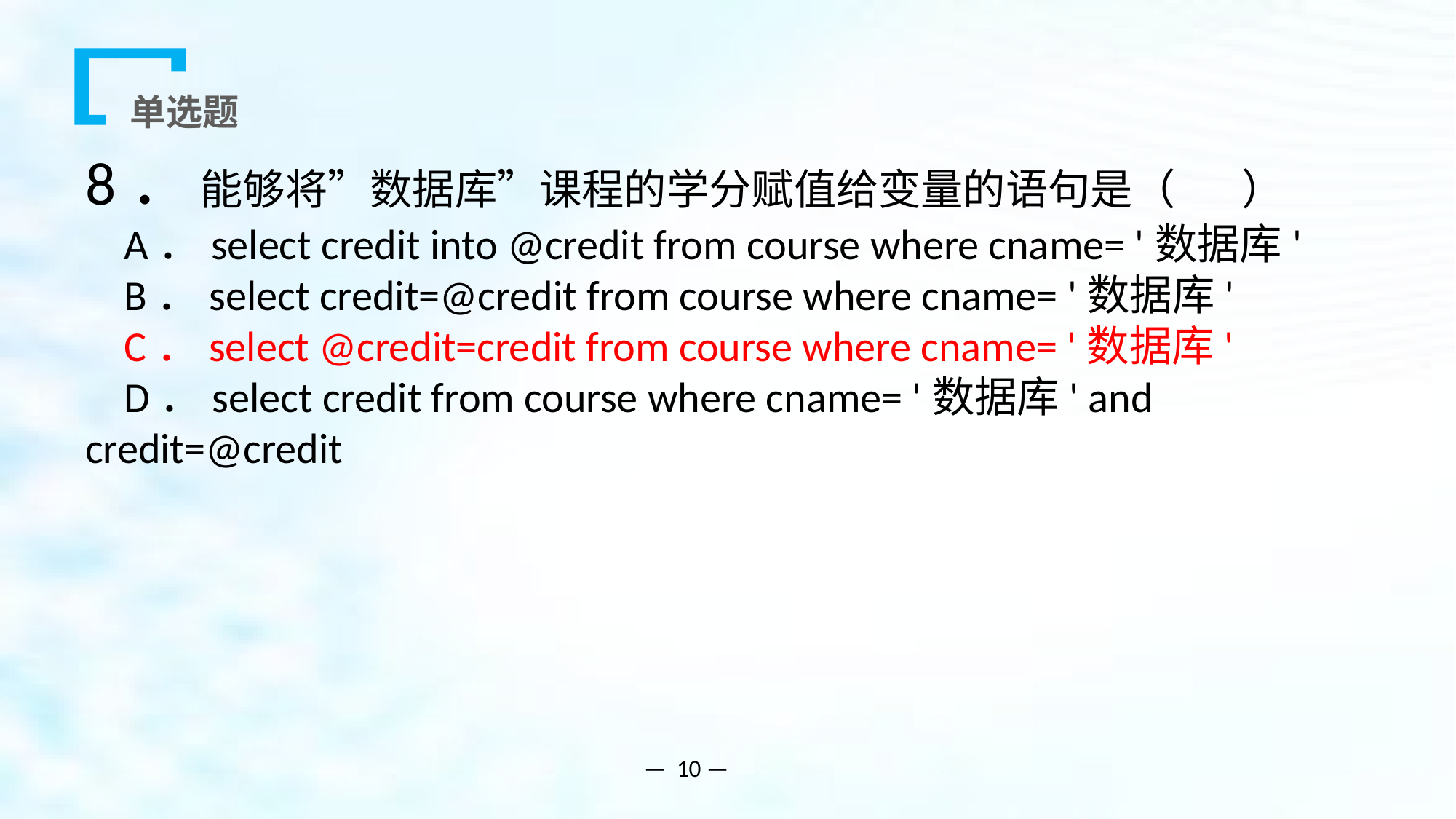

单选题
8． 能够将”数据库”课程的学分赋值给变量的语句是（       ）
    A．select credit into @credit from course where cname= '数据库'
    B．select credit=@credit from course where cname= '数据库'
    C．select @credit=credit from course where cname= '数据库'
    D．select credit from course where cname= '数据库' and credit=@credit